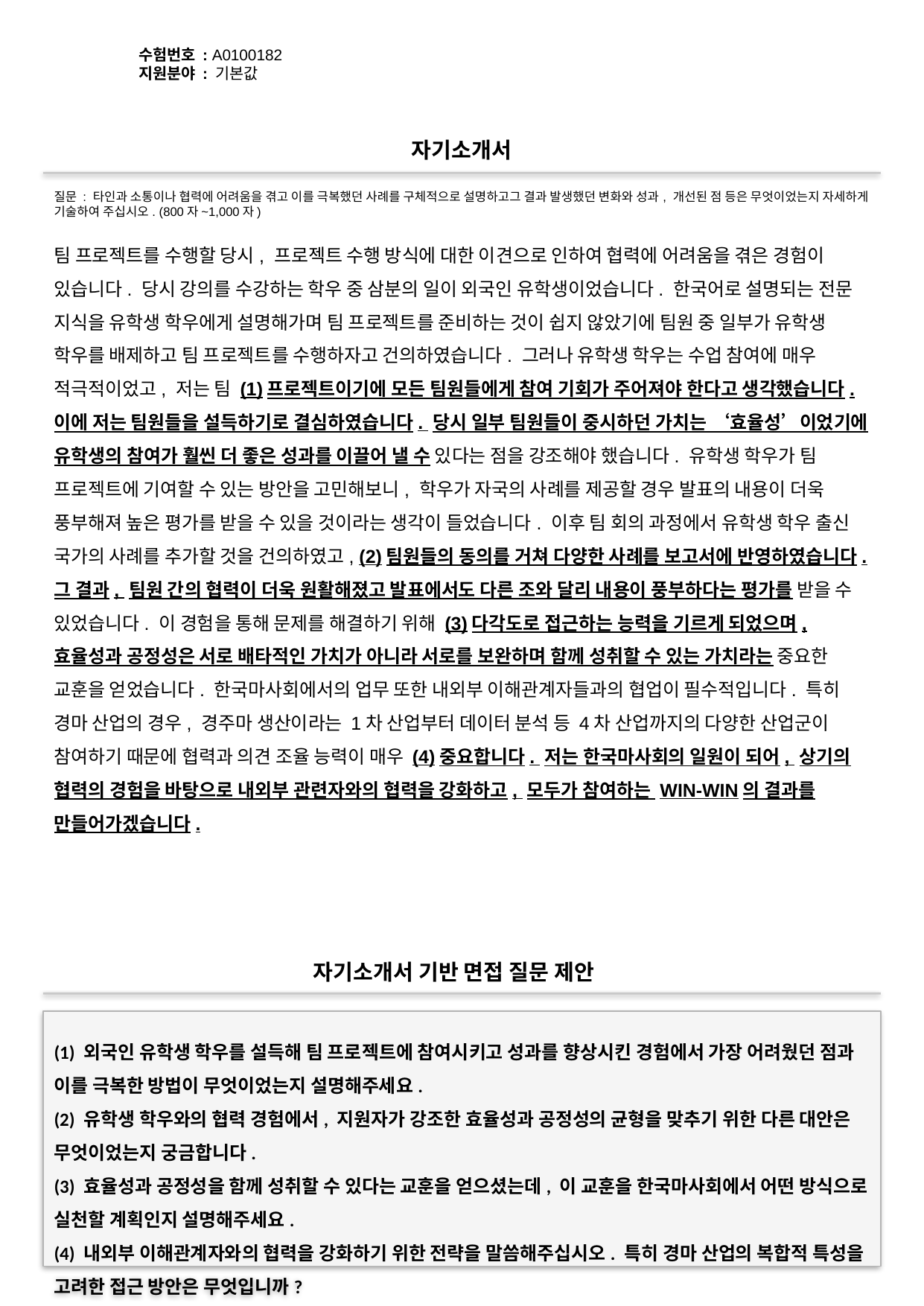

수험번호 : A0100182
지원분야 : 기본값
#

자기소개서

질문 : 타인과 소통이나 협력에 어려움을 겪고 이를 극복했던 사례를 구체적으로 설명하고그 결과 발생했던 변화와 성과, 개선된 점 등은 무엇이었는지 자세하게 기술하여 주십시오. (800자~1,000자)

팀 프로젝트를 수행할 당시, 프로젝트 수행 방식에 대한 이견으로 인하여 협력에 어려움을 겪은 경험이 있습니다. 당시 강의를 수강하는 학우 중 삼분의 일이 외국인 유학생이었습니다. 한국어로 설명되는 전문 지식을 유학생 학우에게 설명해가며 팀 프로젝트를 준비하는 것이 쉽지 않았기에 팀원 중 일부가 유학생 학우를 배제하고 팀 프로젝트를 수행하자고 건의하였습니다. 그러나 유학생 학우는 수업 참여에 매우 적극적이었고, 저는 팀 (1)프로젝트이기에 모든 팀원들에게 참여 기회가 주어져야 한다고 생각했습니다. 이에 저는 팀원들을 설득하기로 결심하였습니다. 당시 일부 팀원들이 중시하던 가치는 ‘효율성’이었기에 유학생의 참여가 훨씬 더 좋은 성과를 이끌어 낼 수 있다는 점을 강조해야 했습니다. 유학생 학우가 팀 프로젝트에 기여할 수 있는 방안을 고민해보니, 학우가 자국의 사례를 제공할 경우 발표의 내용이 더욱 풍부해져 높은 평가를 받을 수 있을 것이라는 생각이 들었습니다. 이후 팀 회의 과정에서 유학생 학우 출신 국가의 사례를 추가할 것을 건의하였고, (2)팀원들의 동의를 거쳐 다양한 사례를 보고서에 반영하였습니다. 그 결과, 팀원 간의 협력이 더욱 원활해졌고 발표에서도 다른 조와 달리 내용이 풍부하다는 평가를 받을 수 있었습니다. 이 경험을 통해 문제를 해결하기 위해 (3)다각도로 접근하는 능력을 기르게 되었으며, 효율성과 공정성은 서로 배타적인 가치가 아니라 서로를 보완하며 함께 성취할 수 있는 가치라는 중요한 교훈을 얻었습니다. 한국마사회에서의 업무 또한 내외부 이해관계자들과의 협업이 필수적입니다. 특히 경마 산업의 경우, 경주마 생산이라는 1차 산업부터 데이터 분석 등 4차 산업까지의 다양한 산업군이 참여하기 때문에 협력과 의견 조율 능력이 매우 (4)중요합니다. 저는 한국마사회의 일원이 되어, 상기의 협력의 경험을 바탕으로 내외부 관련자와의 협력을 강화하고, 모두가 참여하는 WIN-WIN의 결과를 만들어가겠습니다.

자기소개서 기반 면접 질문 제안

(1) 외국인 유학생 학우를 설득해 팀 프로젝트에 참여시키고 성과를 향상시킨 경험에서 가장 어려웠던 점과 이를 극복한 방법이 무엇이었는지 설명해주세요.
(2) 유학생 학우와의 협력 경험에서, 지원자가 강조한 효율성과 공정성의 균형을 맞추기 위한 다른 대안은 무엇이었는지 궁금합니다.
(3) 효율성과 공정성을 함께 성취할 수 있다는 교훈을 얻으셨는데, 이 교훈을 한국마사회에서 어떤 방식으로 실천할 계획인지 설명해주세요.
(4) 내외부 이해관계자와의 협력을 강화하기 위한 전략을 말씀해주십시오. 특히 경마 산업의 복합적 특성을 고려한 접근 방안은 무엇입니까?